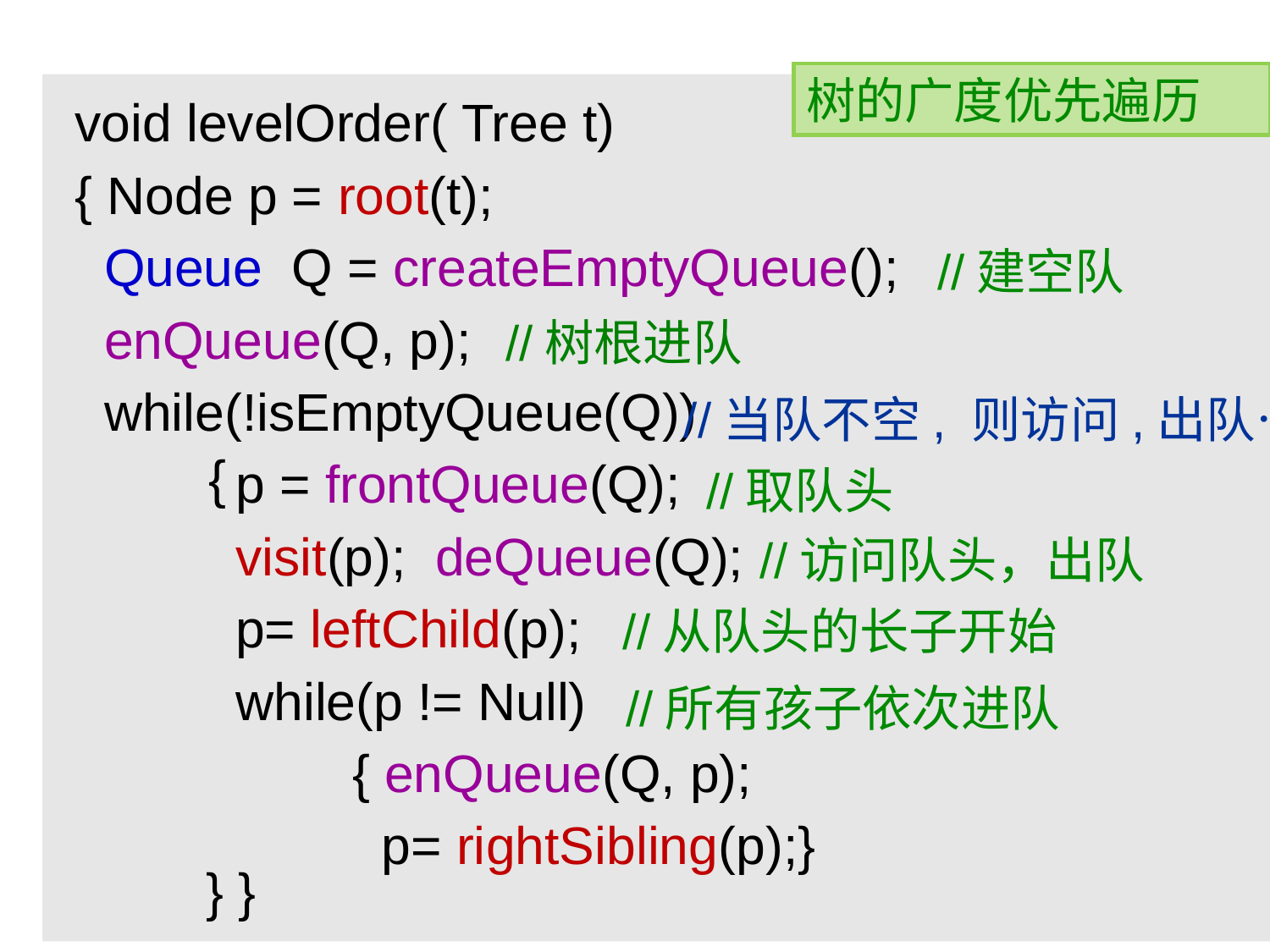

树的广度优先遍历
void levelOrder( Tree t)
{ Node p = root(t);
  Queue  Q = createEmptyQueue();
  enQueue(Q, p);
  while(!isEmptyQueue(Q))
           p = frontQueue(Q);
           visit(p);  deQueue(Q);
           p= leftChild(p);
           while(p != Null)
                   { enQueue(Q, p);
                     p= rightSibling(p);}
         } }

//建空队
//树根进队
//当队不空, 则访问,出队…
 {
//取队头
//访问队头，出队
//从队头的长子开始
//所有孩子依次进队